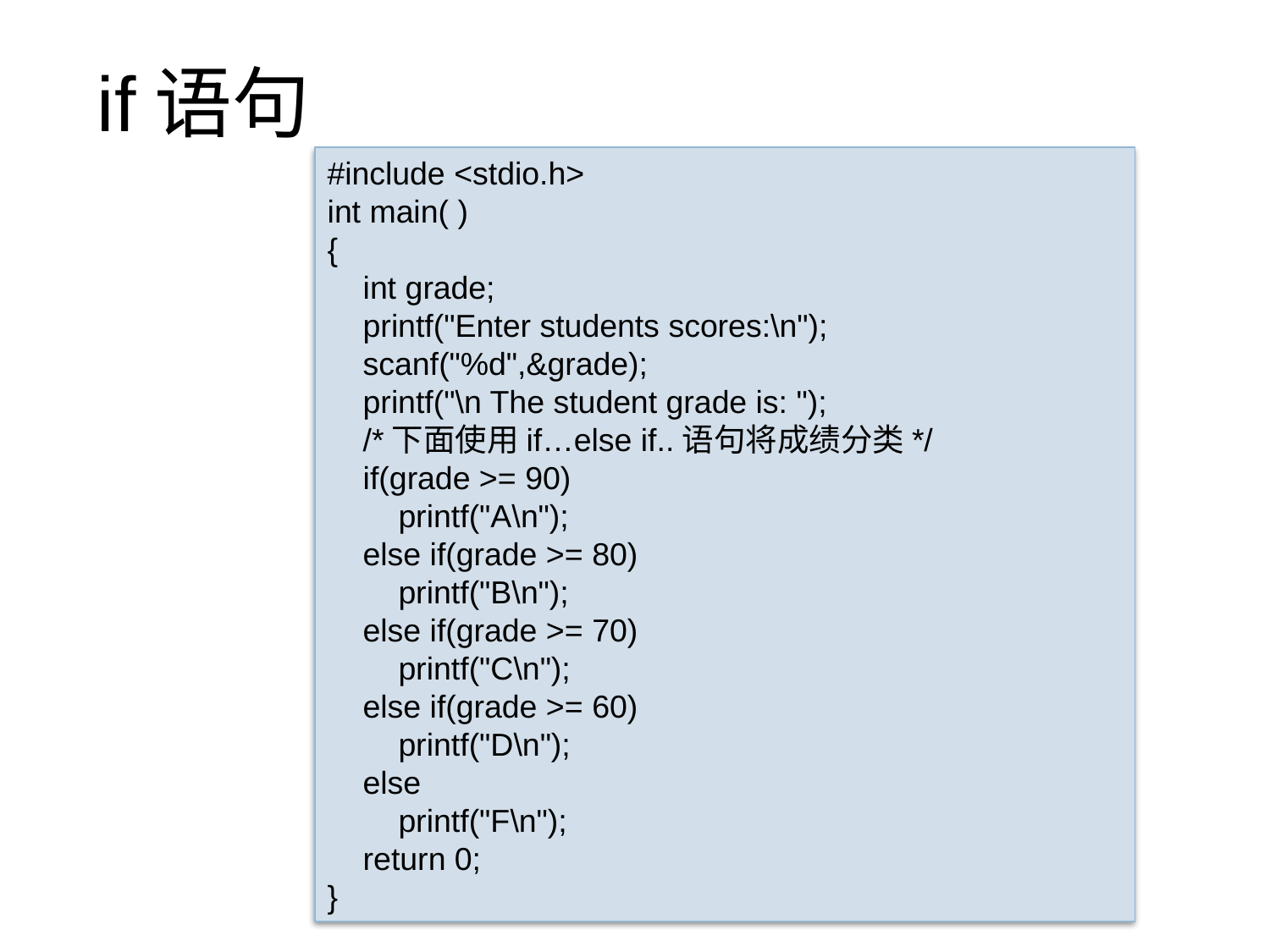

# if语句
#include <stdio.h>
int main( )
{
    int grade;
    printf("Enter students scores:\n");
    scanf("%d",&grade);
    printf("\n The student grade is: ");
    /*下面使用if…else if..语句将成绩分类*/
    if(grade >= 90)
        printf("A\n");
    else if(grade >= 80)
        printf("B\n");
    else if(grade >= 70)
        printf("C\n");
    else if(grade >= 60)
        printf("D\n");
    else
        printf("F\n");
    return 0;
}